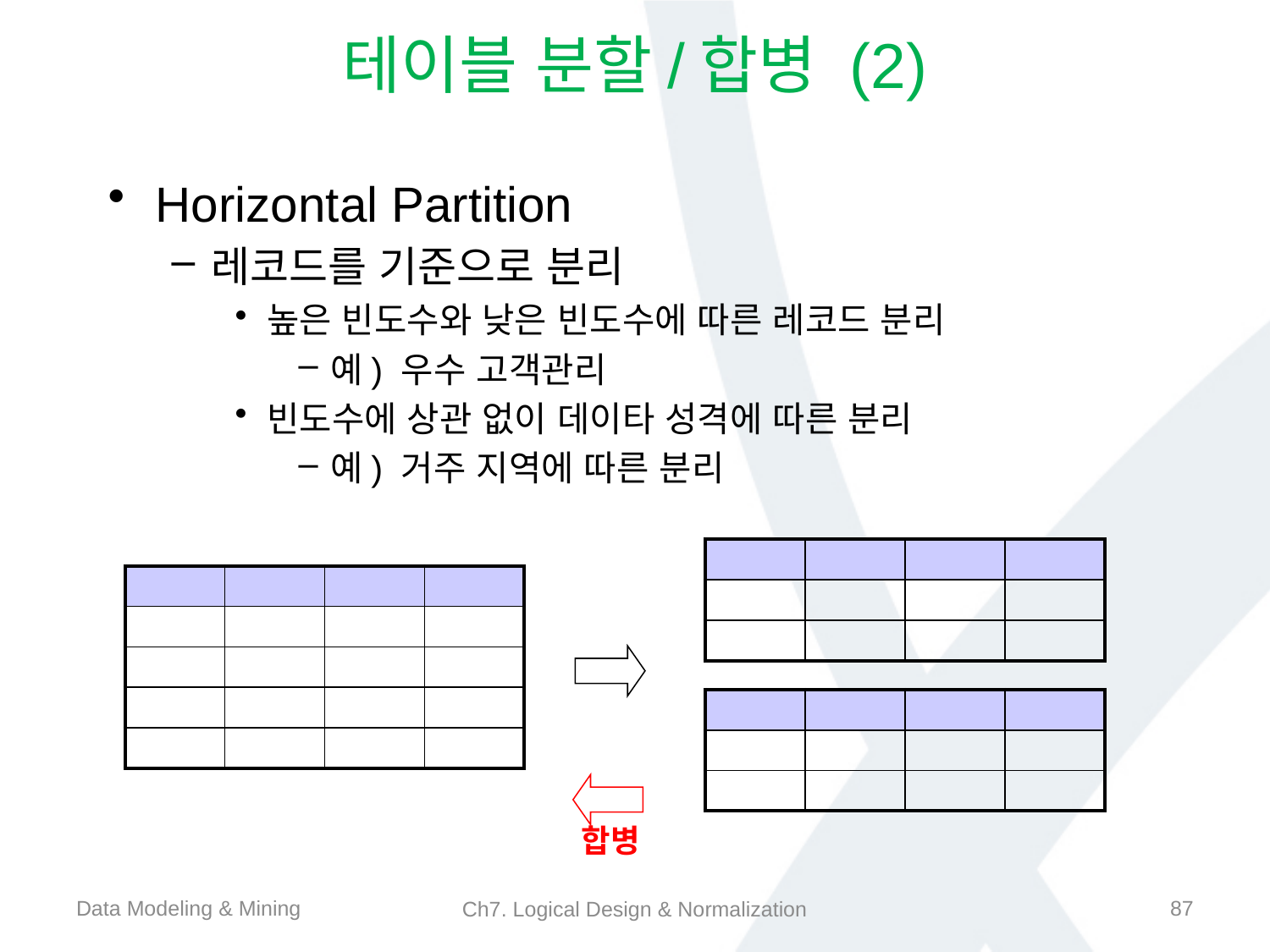

# 테이블 분할/합병 (2)
Horizontal Partition
레코드를 기준으로 분리
높은 빈도수와 낮은 빈도수에 따른 레코드 분리
예) 우수 고객관리
빈도수에 상관 없이 데이타 성격에 따른 분리
예) 거주 지역에 따른 분리
|  |  |  |  |
| --- | --- | --- | --- |
|  |  |  |  |
|  |  |  |  |
|  |  |  |  |
| --- | --- | --- | --- |
|  |  |  |  |
|  |  |  |  |
|  |  |  |  |
|  |  |  |  |

|  |  |  |  |
| --- | --- | --- | --- |
|  |  |  |  |
|  |  |  |  |

합병
Data Modeling & Mining
87
Ch7. Logical Design & Normalization